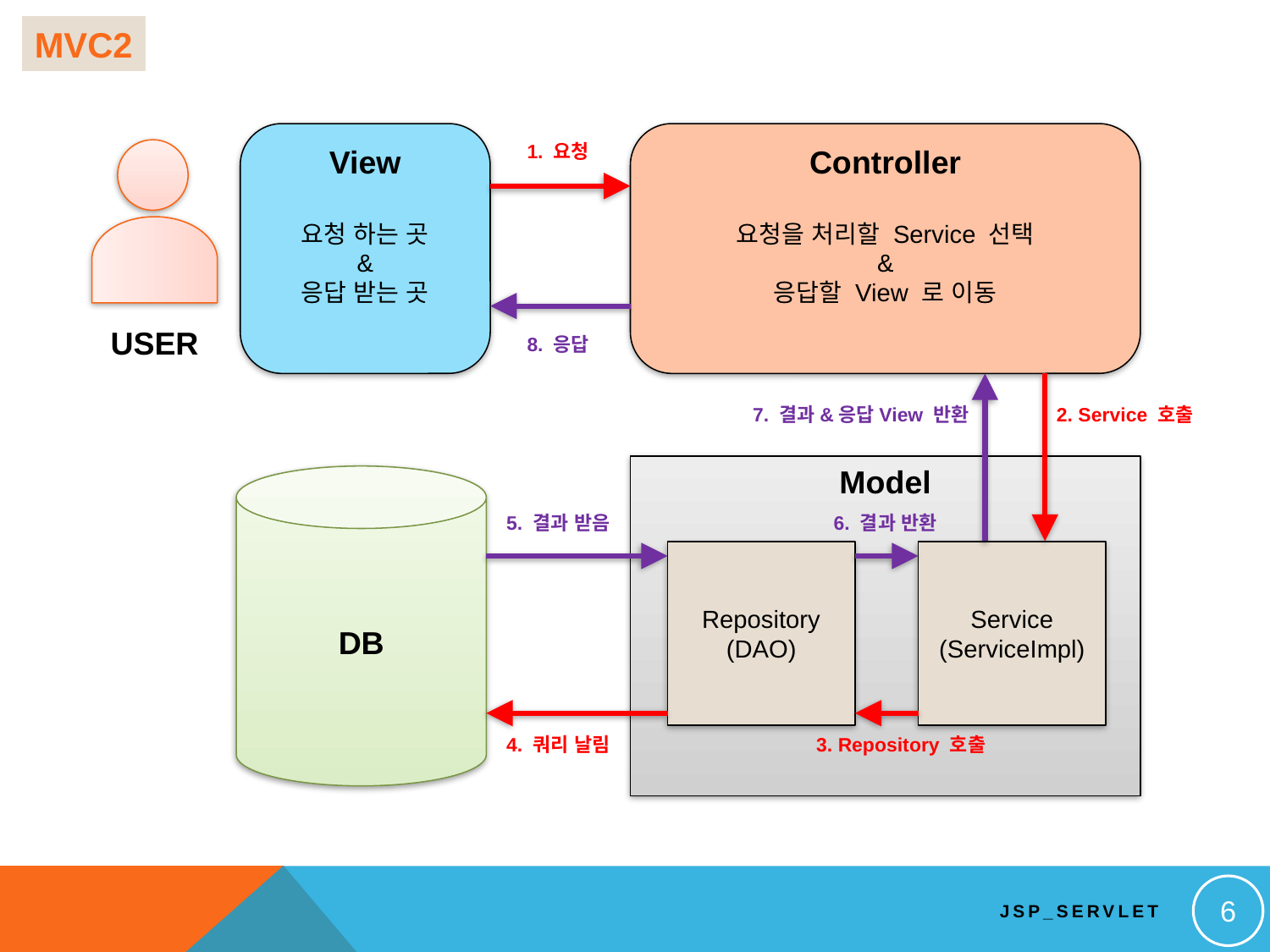

MVC2
View

요청 하는 곳
&
응답 받는 곳
Controller

요청을 처리할 Service 선택
&
응답할 View 로 이동
1. 요청

USER
8. 응답
7. 결과&응답View 반환
2. Service 호출
Model
DB
5. 결과 받음
6. 결과 반환
Repository
(DAO)
Service
(ServiceImpl)
4. 쿼리 날림
3. Repository 호출
6
JSP_SERVLET